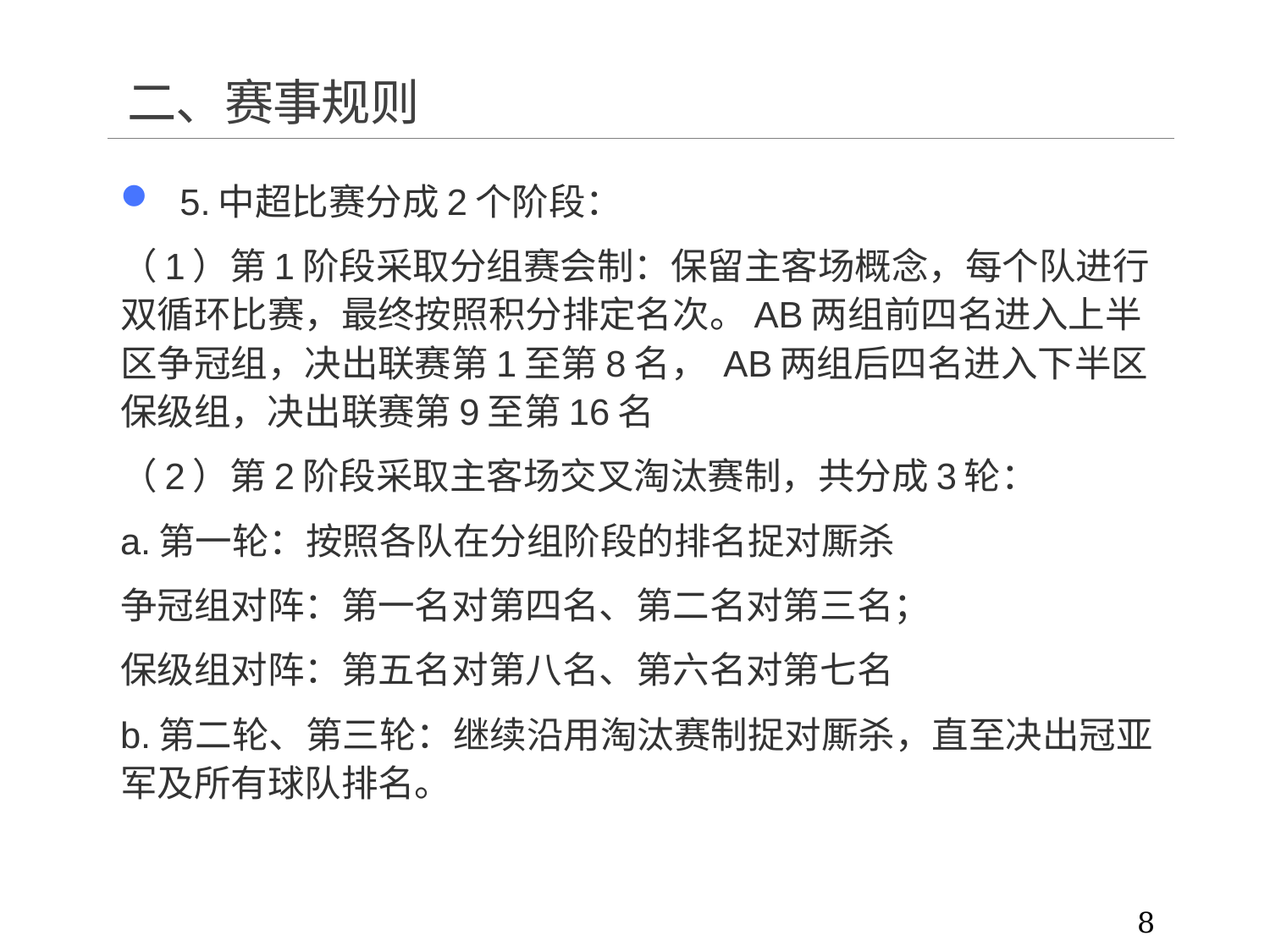

# 二、赛事规则
5.中超比赛分成2个阶段：
（1）第1阶段采取分组赛会制：保留主客场概念，每个队进行双循环比赛，最终按照积分排定名次。AB两组前四名进入上半区争冠组，决出联赛第1至第8名， AB两组后四名进入下半区保级组，决出联赛第9至第16名
（2）第2阶段采取主客场交叉淘汰赛制，共分成3轮：
a.第一轮：按照各队在分组阶段的排名捉对厮杀
争冠组对阵：第一名对第四名、第二名对第三名；
保级组对阵：第五名对第八名、第六名对第七名
b.第二轮、第三轮：继续沿用淘汰赛制捉对厮杀，直至决出冠亚军及所有球队排名。

8